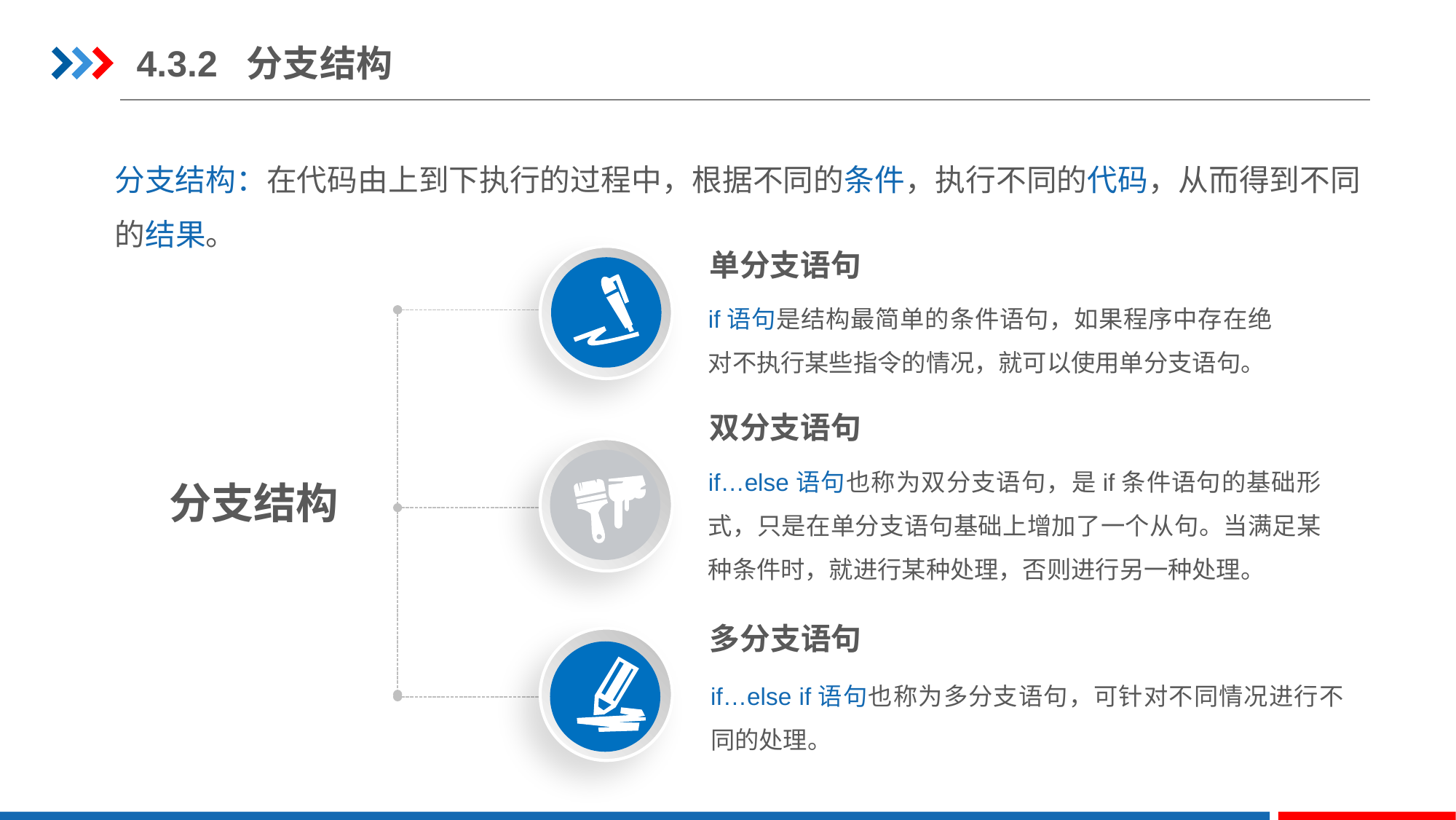

4.3.2  分支结构
分支结构：在代码由上到下执行的过程中，根据不同的条件，执行不同的代码，从而得到不同的结果。

单分支语句

if语句是结构最简单的条件语句，如果程序中存在绝对不执行某些指令的情况，就可以使用单分支语句。
双分支语句

if…else语句也称为双分支语句，是if条件语句的基础形式，只是在单分支语句基础上增加了一个从句。当满足某种条件时，就进行某种处理，否则进行另一种处理。

分支结构
多分支语句

if…else if语句也称为多分支语句，可针对不同情况进行不同的处理。